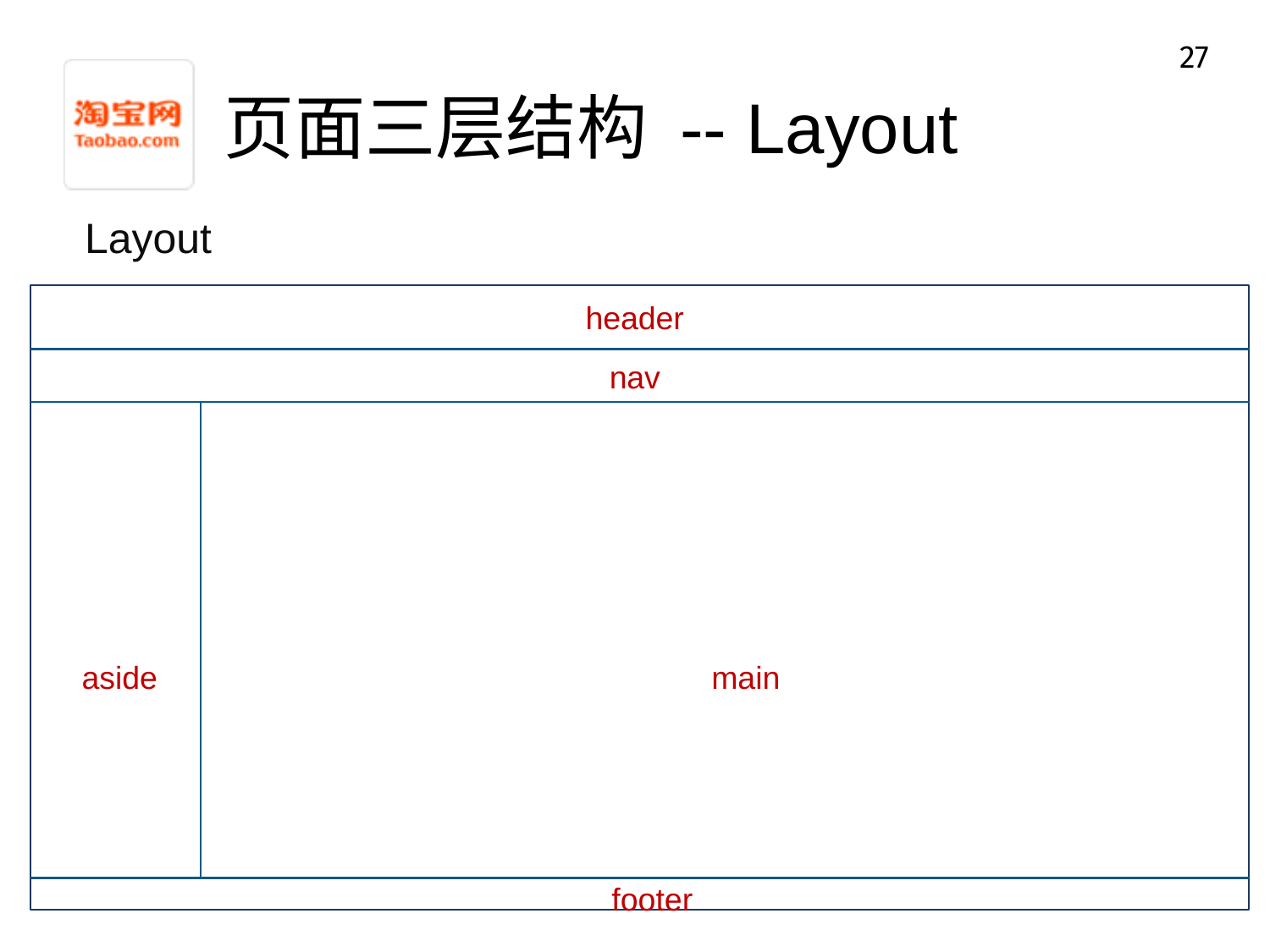

27
# 页面三层结构 -- Layout
Layout

header
nav
aside
main
footer